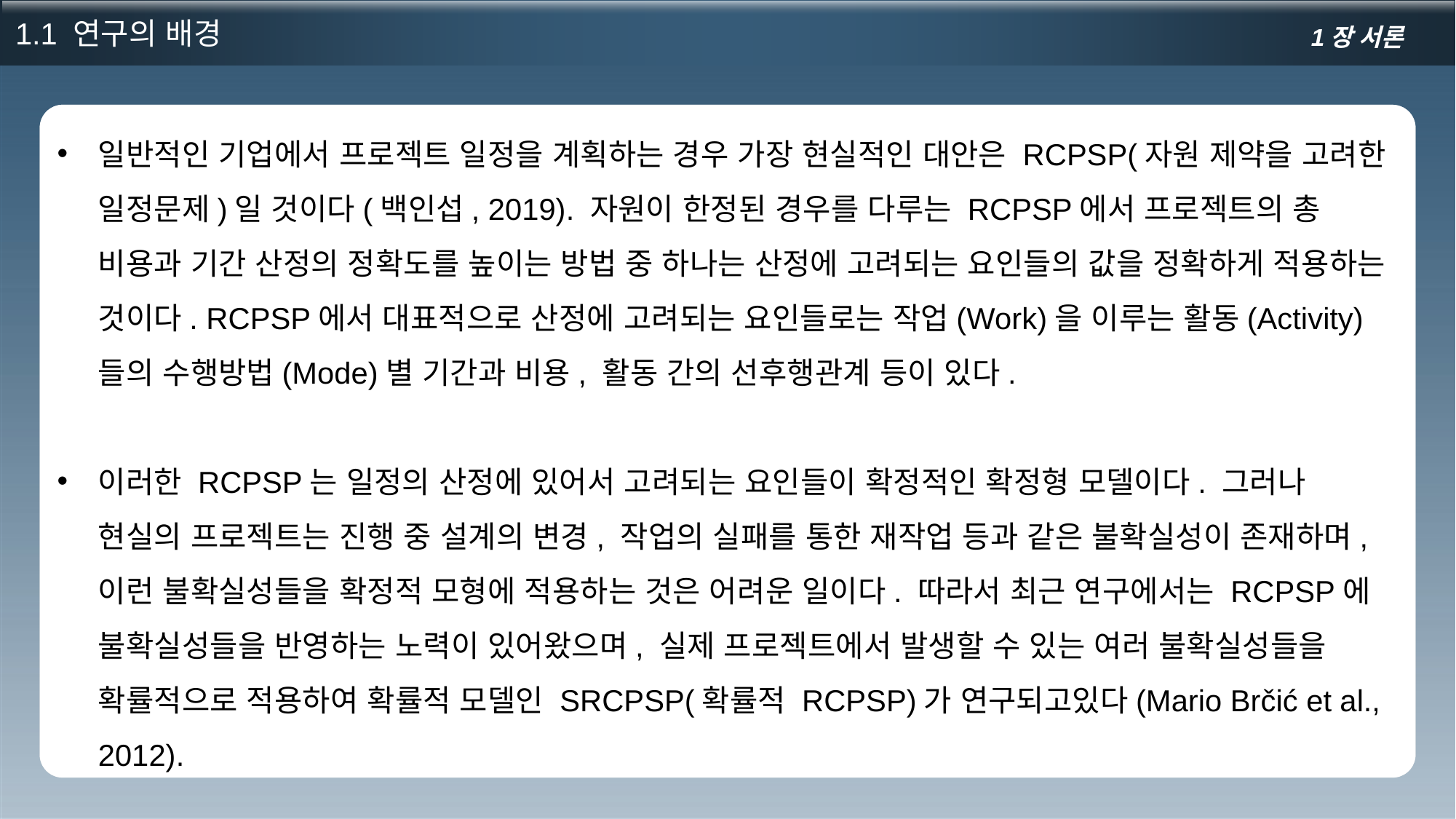

1.1 연구의 배경
1장 서론
일반적인 기업에서 프로젝트 일정을 계획하는 경우 가장 현실적인 대안은 RCPSP(자원 제약을 고려한 일정문제)일 것이다(백인섭, 2019). 자원이 한정된 경우를 다루는 RCPSP에서 프로젝트의 총 비용과 기간 산정의 정확도를 높이는 방법 중 하나는 산정에 고려되는 요인들의 값을 정확하게 적용하는 것이다. RCPSP에서 대표적으로 산정에 고려되는 요인들로는 작업(Work)을 이루는 활동(Activity)들의 수행방법(Mode)별 기간과 비용, 활동 간의 선후행관계 등이 있다.

이러한 RCPSP는 일정의 산정에 있어서 고려되는 요인들이 확정적인 확정형 모델이다. 그러나 현실의 프로젝트는 진행 중 설계의 변경, 작업의 실패를 통한 재작업 등과 같은 불확실성이 존재하며, 이런 불확실성들을 확정적 모형에 적용하는 것은 어려운 일이다. 따라서 최근 연구에서는 RCPSP에 불확실성들을 반영하는 노력이 있어왔으며, 실제 프로젝트에서 발생할 수 있는 여러 불확실성들을 확률적으로 적용하여 확률적 모델인 SRCPSP(확률적 RCPSP)가 연구되고있다(Mario Brčić et al., 2012).